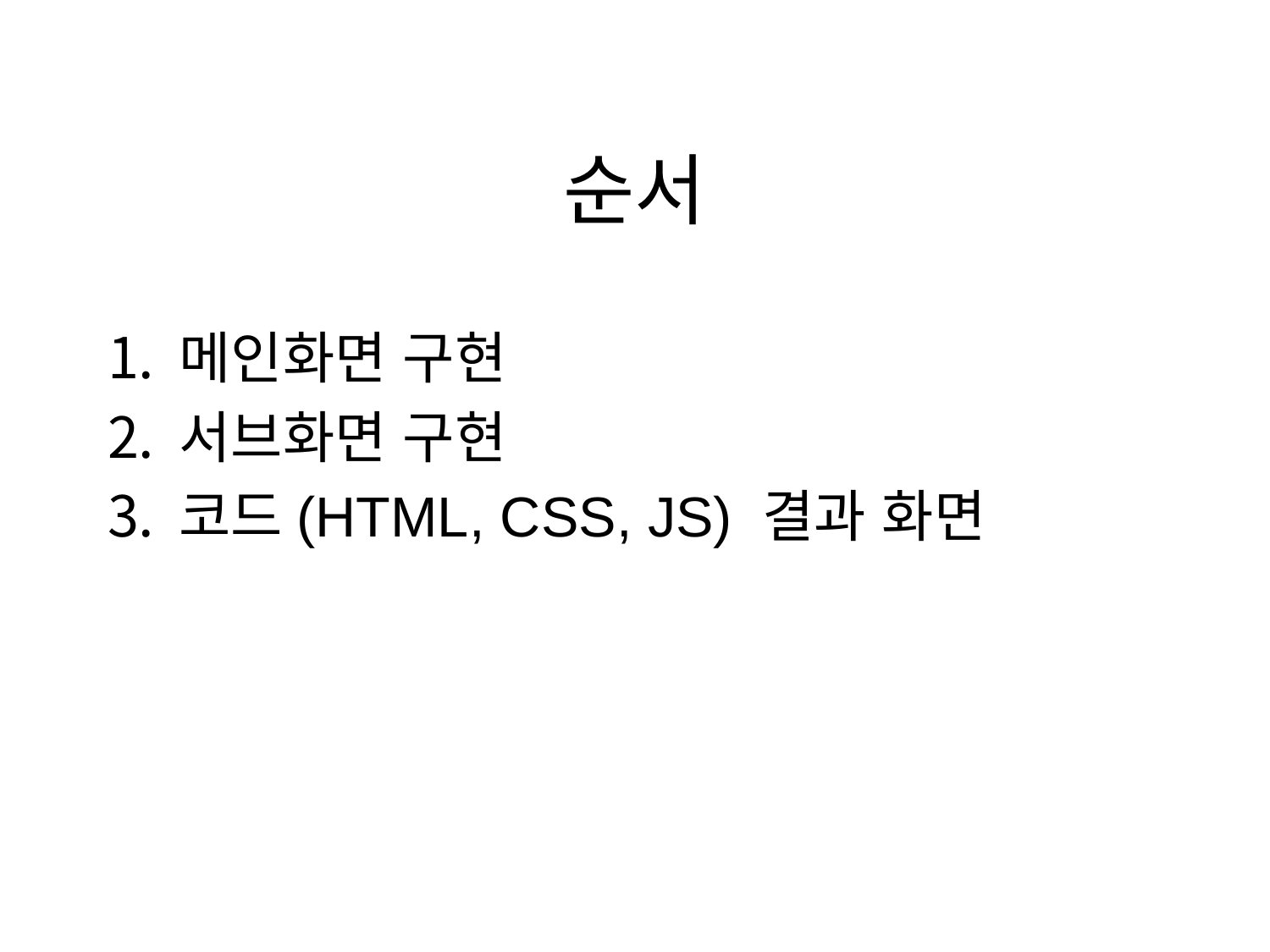

# 순서
메인화면 구현
서브화면 구현
코드(HTML, CSS, JS) 결과 화면